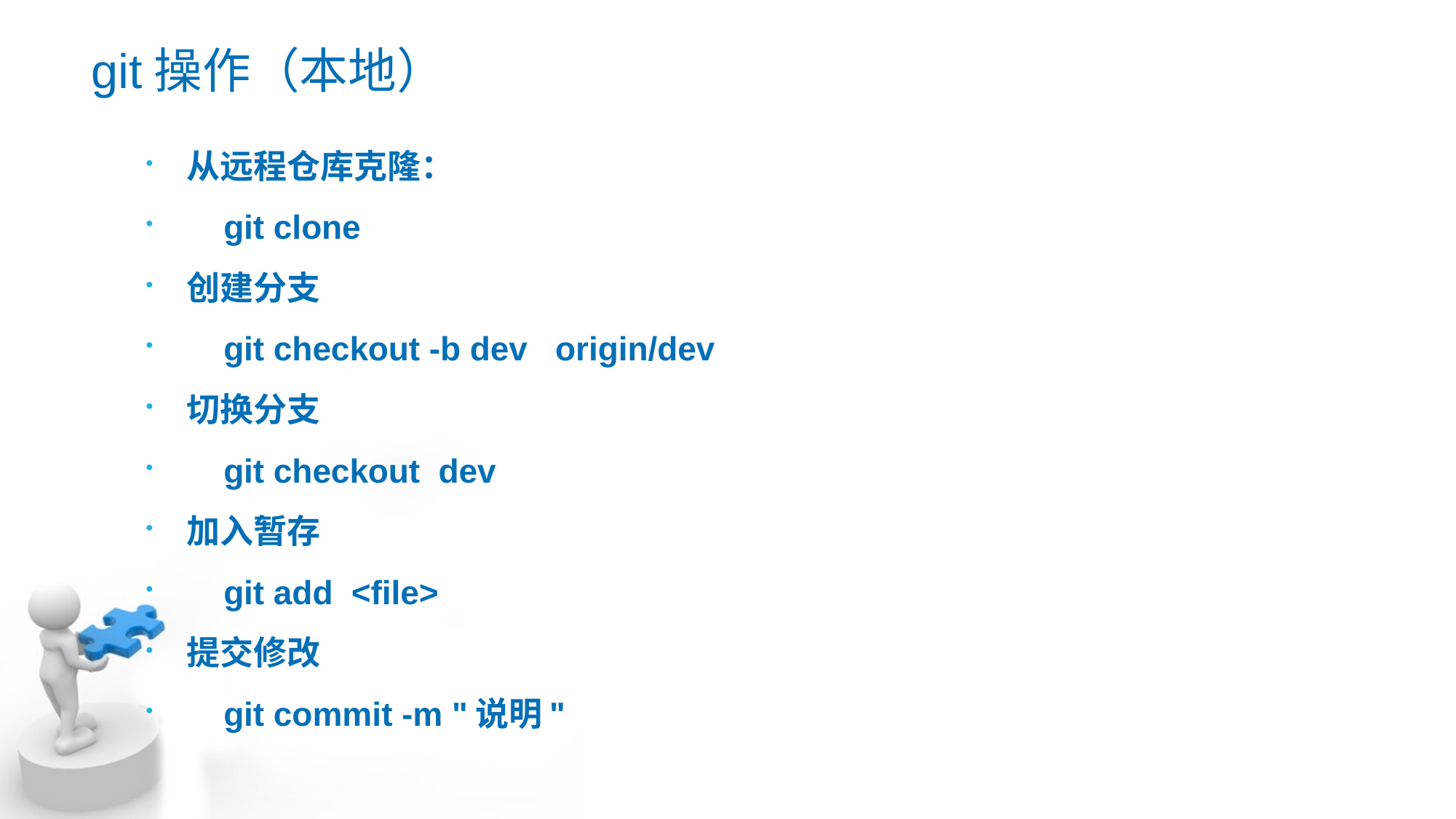

# git操作（本地）
从远程仓库克隆：
    git clone
创建分支
    git checkout -b dev   origin/dev
切换分支
    git checkout  dev
加入暂存
    git add  <file>
提交修改
    git commit -m "说明"